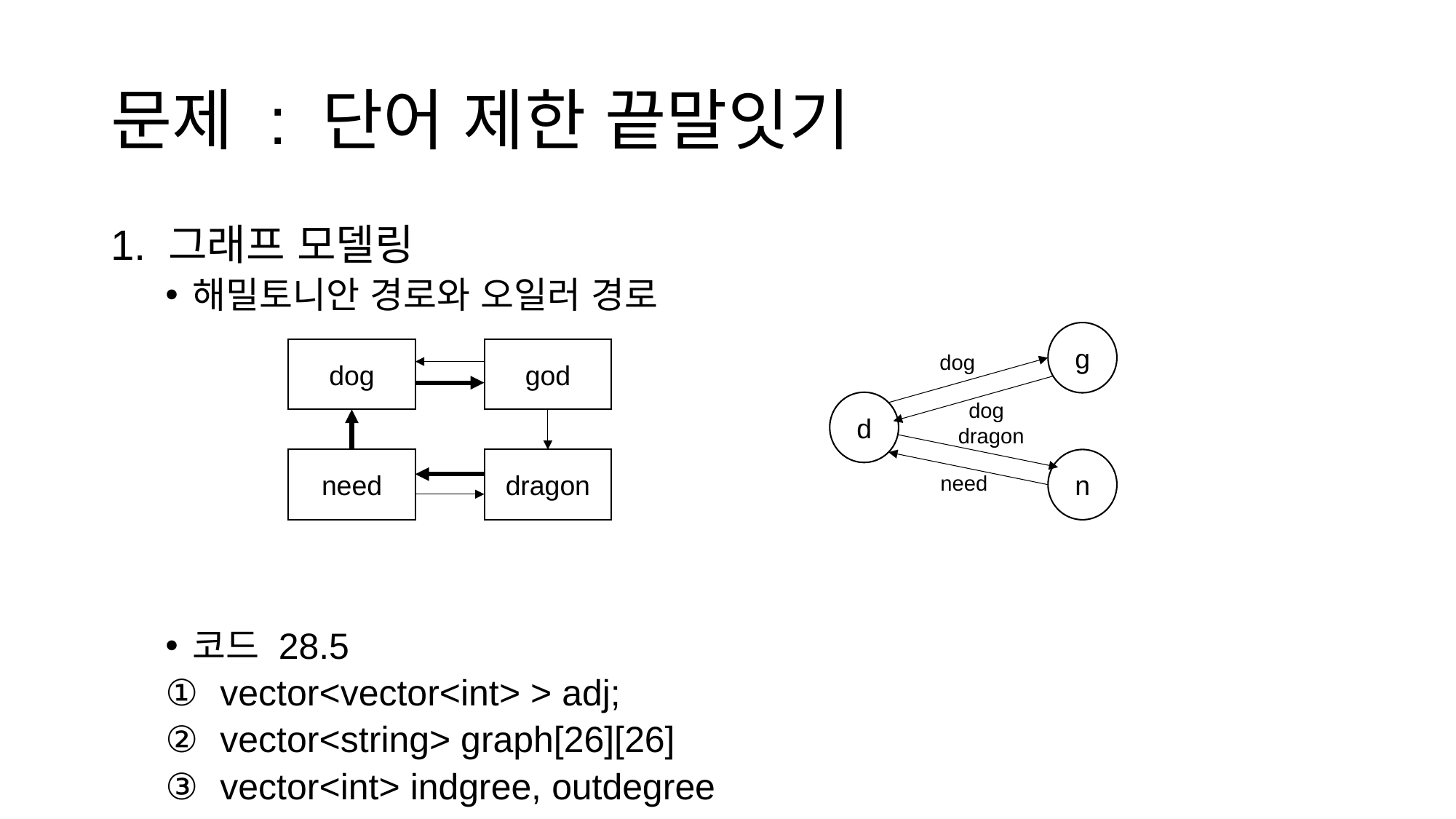

# 문제 : 단어 제한 끝말잇기
1. 그래프 모델링
해밀토니안 경로와 오일러 경로

코드 28.5
vector<vector<int> > adj;
vector<string> graph[26][26]
vector<int> indgree, outdegree
g
dog
god
dog
dog
d
dragon
need
dragon
n
need